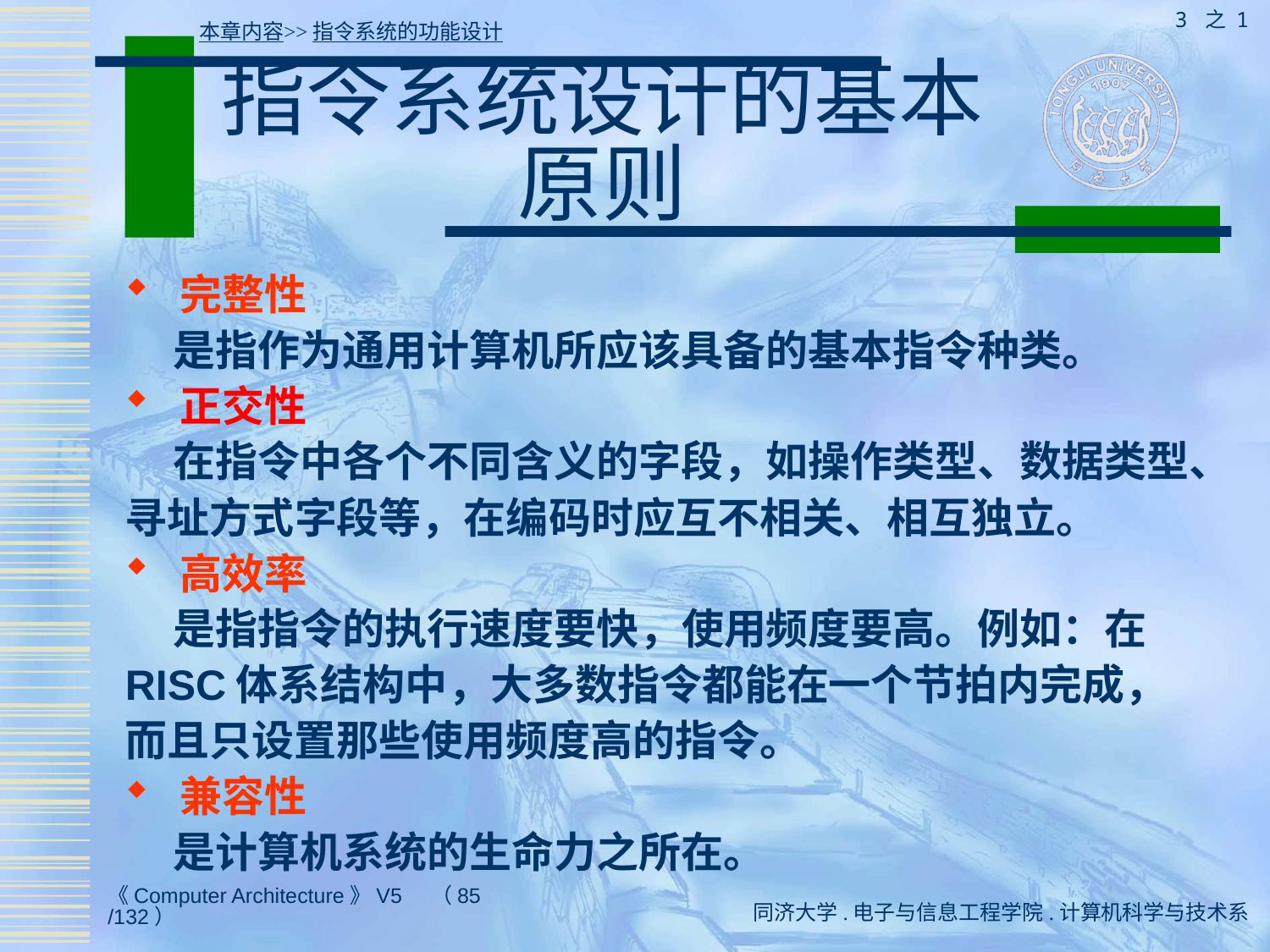

3 之 1
本章内容>>指令系统的功能设计
# 指令系统设计的基本原则
  完整性
    是指作为通用计算机所应该具备的基本指令种类。
  正交性
    在指令中各个不同含义的字段，如操作类型、数据类型、寻址方式字段等，在编码时应互不相关、相互独立。
  高效率
    是指指令的执行速度要快，使用频度要高。例如：在RISC体系结构中，大多数指令都能在一个节拍内完成，而且只设置那些使用频度高的指令。
  兼容性
    是计算机系统的生命力之所在。